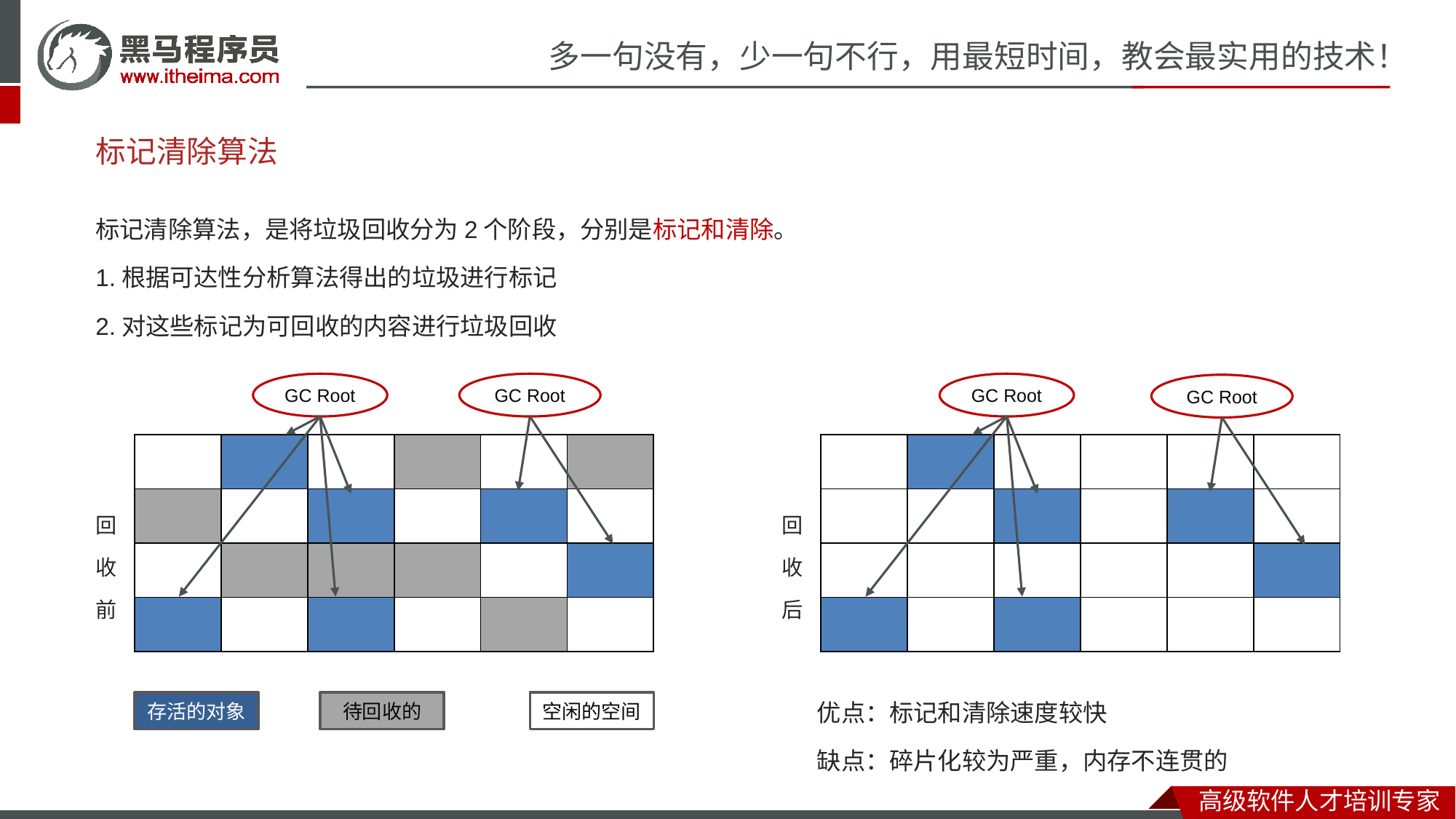

# 标记清除算法
标记清除算法，是将垃圾回收分为2个阶段，分别是标记和清除。
1.根据可达性分析算法得出的垃圾进行标记
2.对这些标记为可回收的内容进行垃圾回收
GC Root
GC Root
GC Root
GC Root
|  |  |  |  |  |  |
| --- | --- | --- | --- | --- | --- |
|  |  |  |  |  |  |
|  |  |  |  |  |  |
|  |  |  |  |  |  |
|  |  |  |  |  |  |
| --- | --- | --- | --- | --- | --- |
|  |  |  |  |  |  |
|  |  |  |  |  |  |
|  |  |  |  |  |  |
回
收
前
回
收
后
优点：标记和清除速度较快
缺点：碎片化较为严重，内存不连贯的
存活的对象
空闲的空间
待回收的